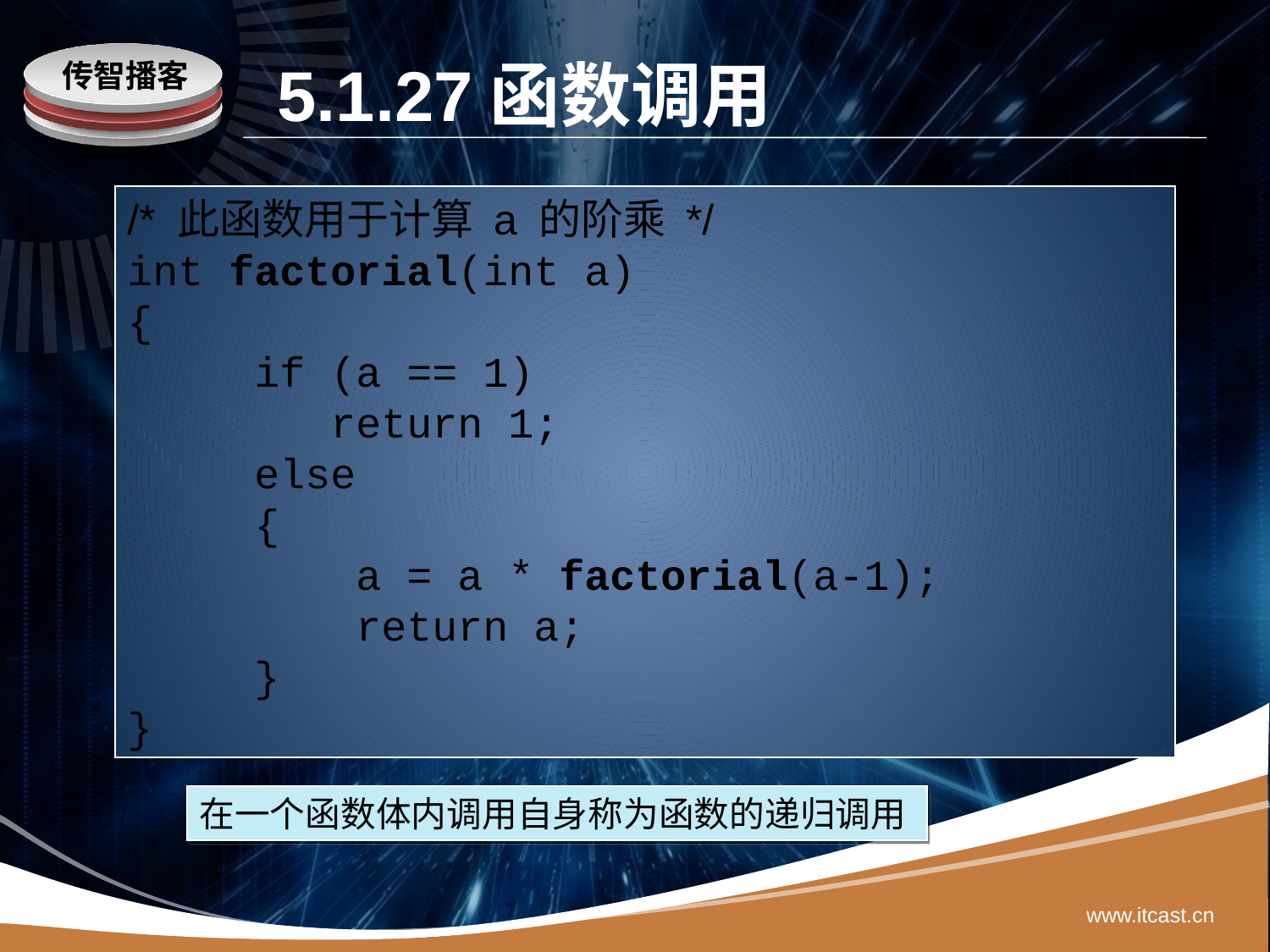

# 5.1.27函数调用
/* 此函数用于计算 a 的阶乘 */
int factorial(int a)
{
     if (a == 1)
        return 1;
     else
     {
         a = a * factorial(a-1);
         return a;
     }
}

在一个函数体内调用自身称为函数的递归调用
www.itcast.cn